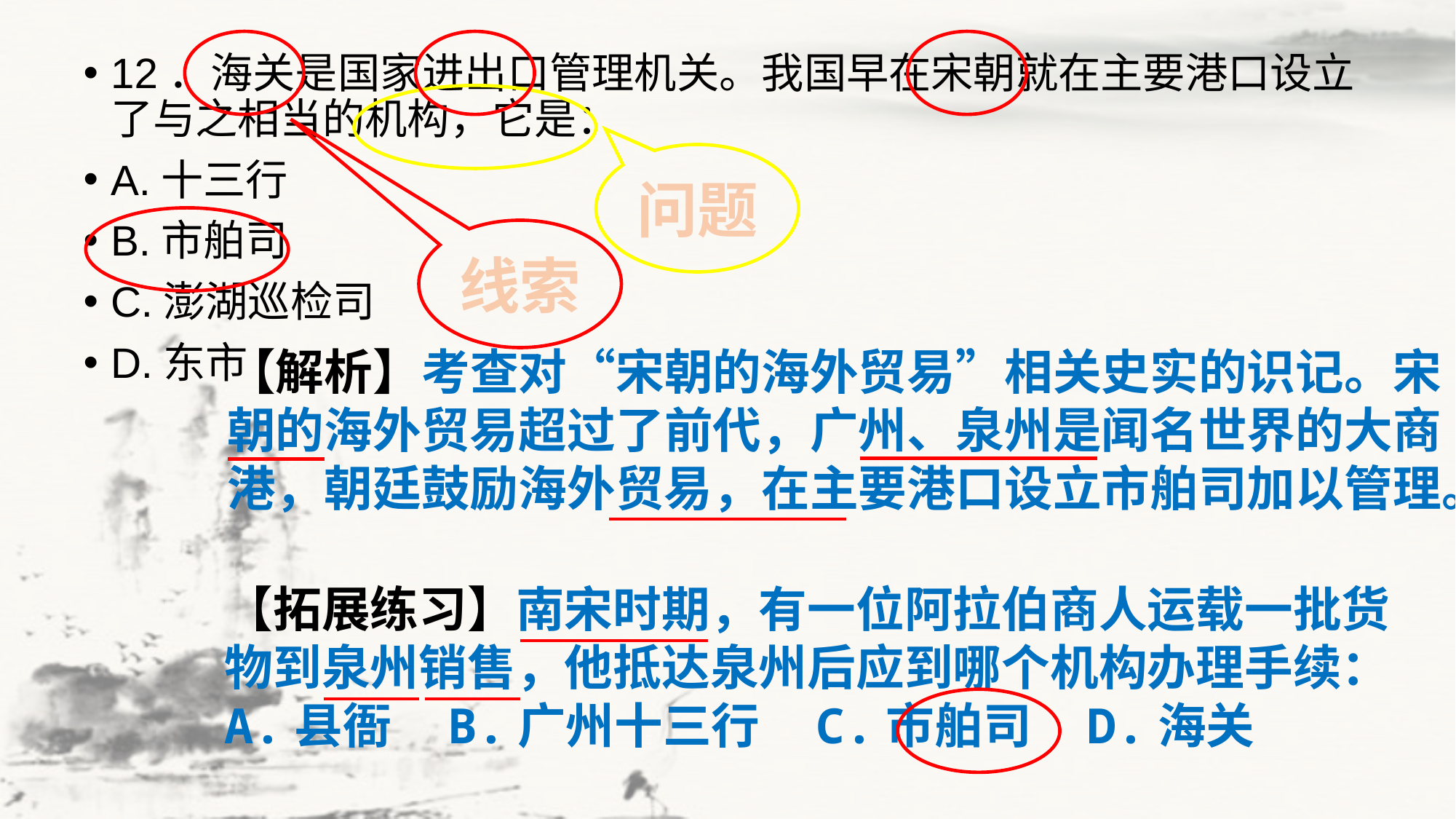

12．海关是国家进出口管理机关。我国早在宋朝就在主要港口设立了与之相当的机构，它是：
A.十三行
B.市舶司
C.澎湖巡检司
D.东市

问题

线索
【解析】考查对“宋朝的海外贸易”相关史实的识记。宋朝的海外贸易超过了前代，广州、泉州是闻名世界的大商港，朝廷鼓励海外贸易，在主要港口设立市舶司加以管理。
【拓展练习】南宋时期，有一位阿拉伯商人运载一批货物到泉州销售，他抵达泉州后应到哪个机构办理手续：
A.县衙    B.广州十三行    C.市舶司    D.海关